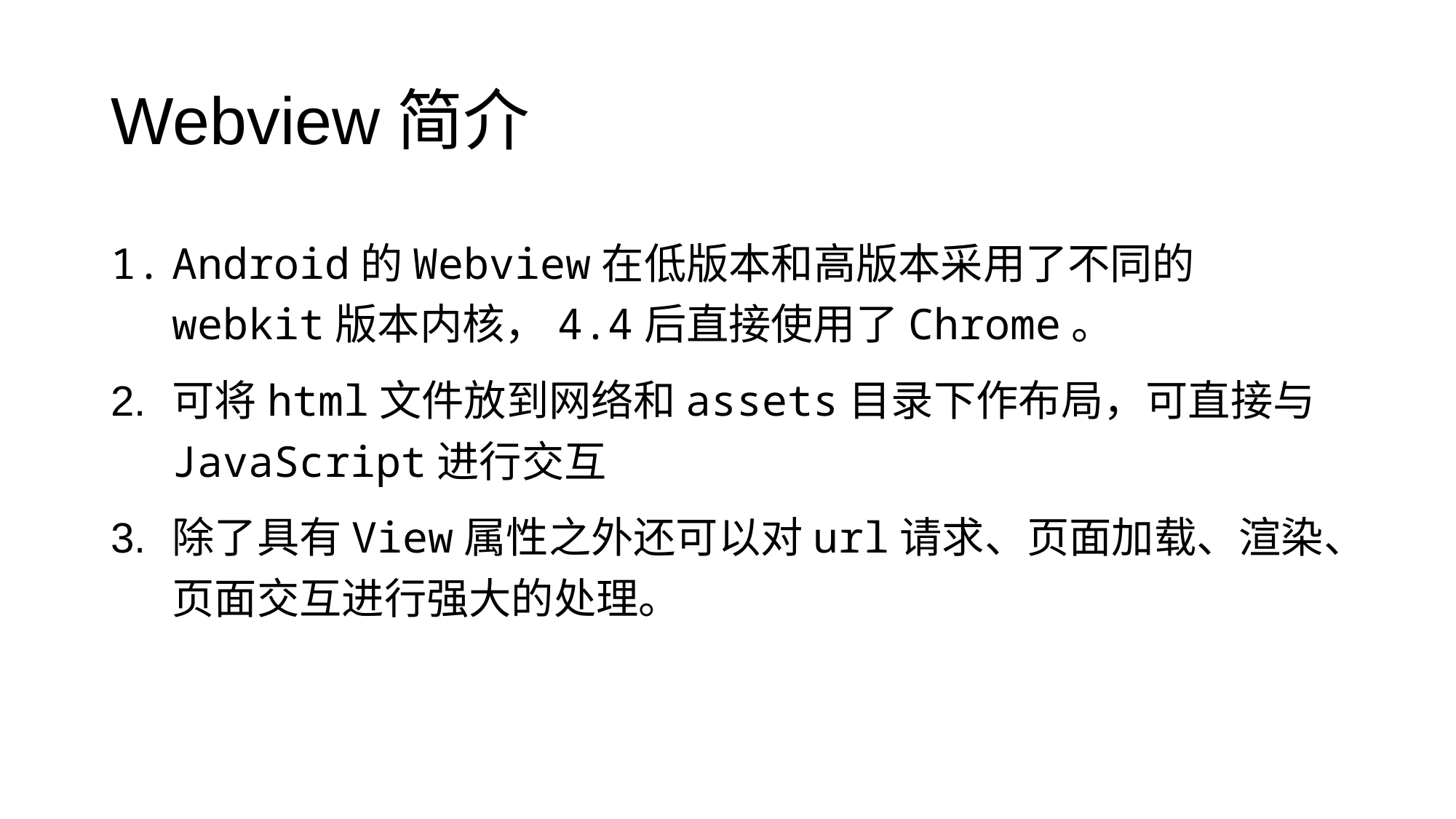

# Webview简介
Android的Webview在低版本和高版本采用了不同的webkit版本内核，4.4后直接使用了Chrome。
可将html文件放到网络和assets目录下作布局，可直接与JavaScript进行交互
除了具有View属性之外还可以对url请求、页面加载、渲染、页面交互进行强大的处理。